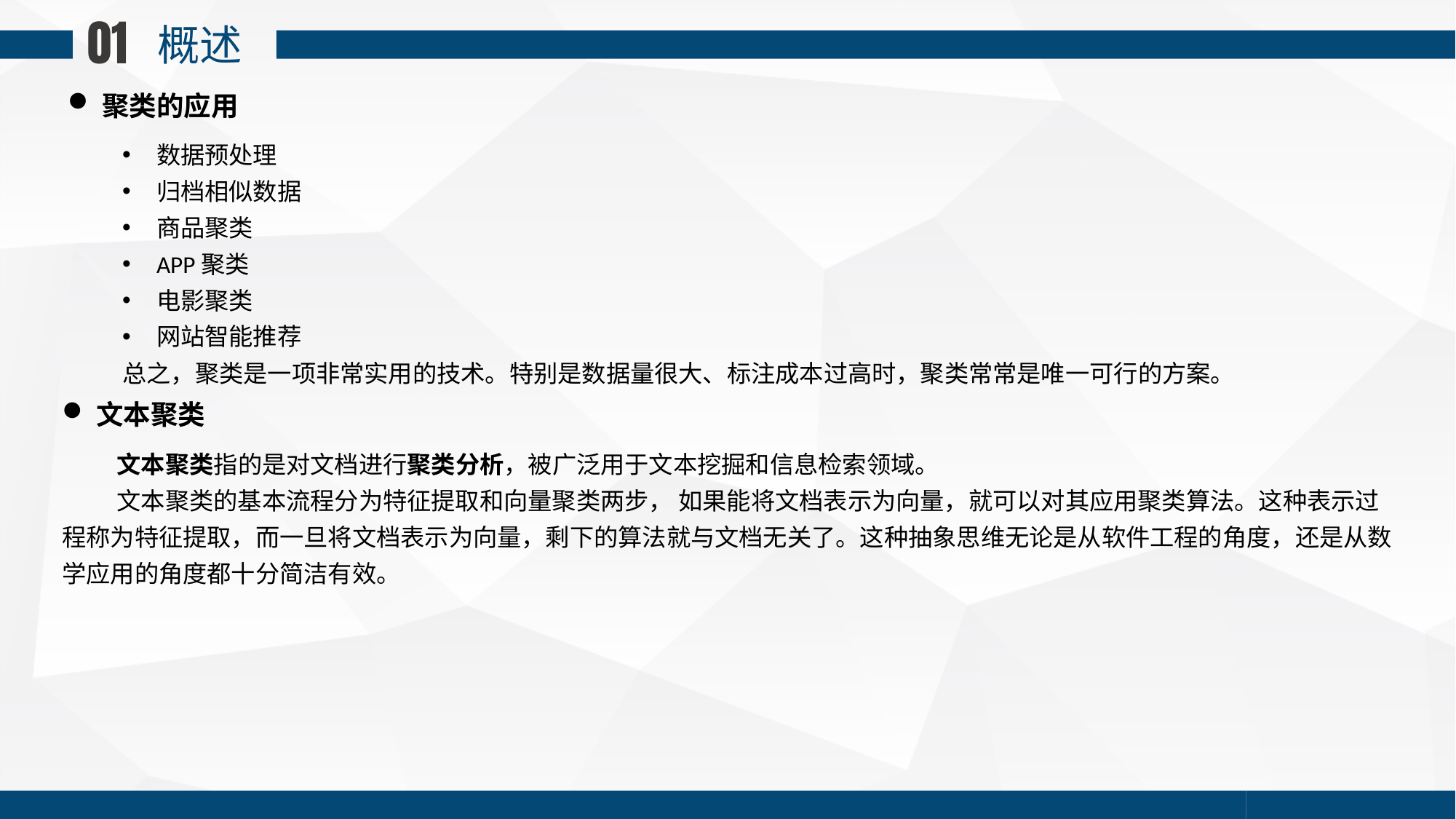

01
概述

聚类的应用
数据预处理
归档相似数据
商品聚类
APP聚类
电影聚类
网站智能推荐
         总之，聚类是一项非常实用的技术。特别是数据量很大、标注成本过高时，聚类常常是唯一可行的方案。
文本聚类
         文本聚类指的是对文档进行聚类分析，被广泛用于文本挖掘和信息检索领域。
         文本聚类的基本流程分为特征提取和向量聚类两步， 如果能将文档表示为向量，就可以对其应用聚类算法。这种表示过程称为特征提取，而一旦将文档表示为向量，剩下的算法就与文档无关了。这种抽象思维无论是从软件工程的角度，还是从数学应用的角度都十分简洁有效。